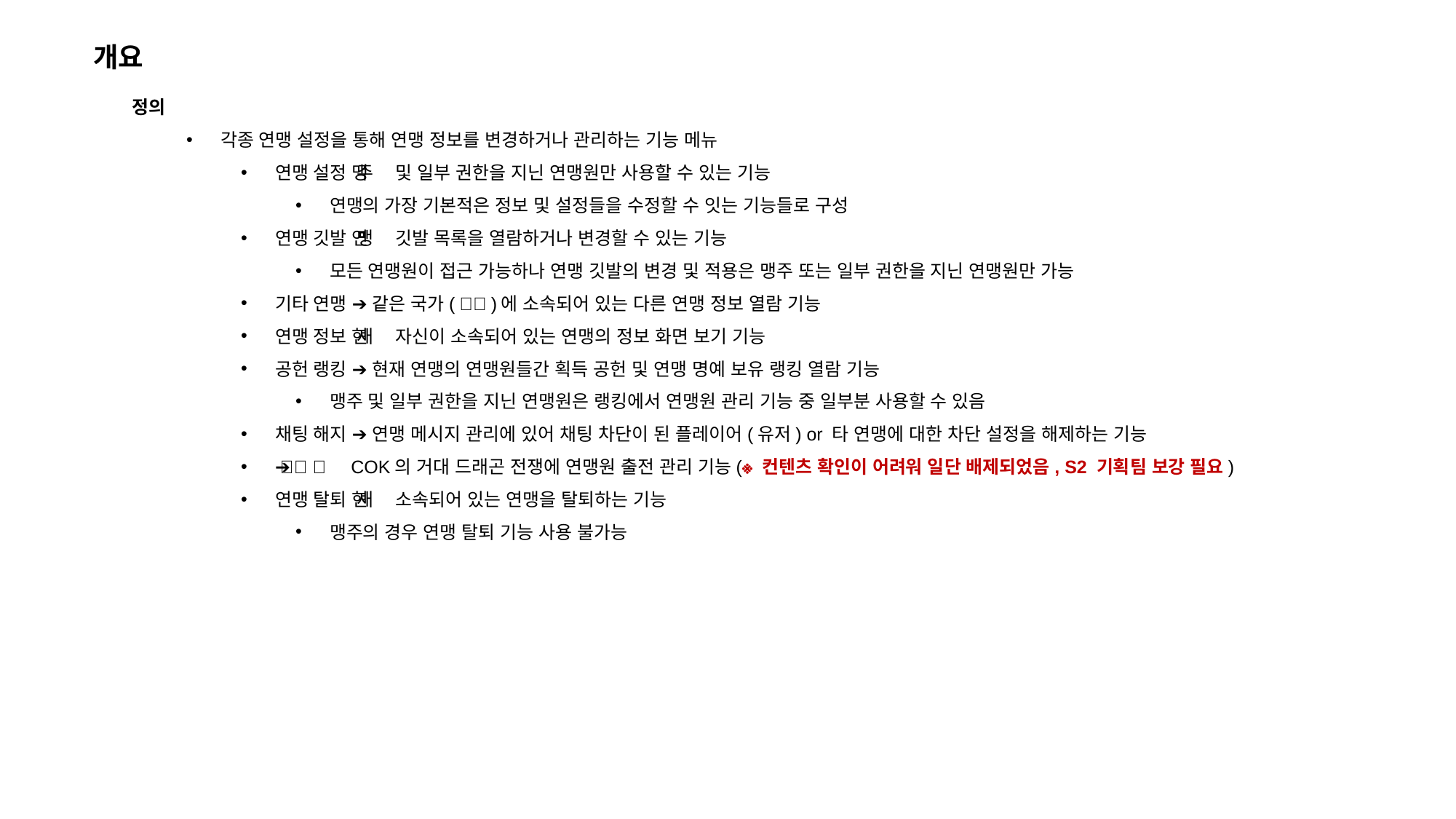

개요
정의
각종 연맹 설정을 통해 연맹 정보를 변경하거나 관리하는 기능 메뉴
연맹 설정 ➔ 맹주 및 일부 권한을 지닌 연맹원만 사용할 수 있는 기능
연맹의 가장 기본적은 정보 및 설정들을 수정할 수 잇는 기능들로 구성
연맹 깃발 ➔ 연맹 깃발 목록을 열람하거나 변경할 수 있는 기능
모든 연맹원이 접근 가능하나 연맹 깃발의 변경 및 적용은 맹주 또는 일부 권한을 지닌 연맹원만 가능
기타 연맹 ➔ 같은 국가(왕국)에 소속되어 있는 다른 연맹 정보 열람 기능
연맹 정보 ➔ 현재 자신이 소속되어 있는 연맹의 정보 화면 보기 기능
공헌 랭킹 ➔ 현재 연맹의 연맹원들간 획득 공헌 및 연맹 명예 보유 랭킹 열람 기능
맹주 및 일부 권한을 지닌 연맹원은 랭킹에서 연맹원 관리 기능 중 일부분 사용할 수 있음
채팅 해지 ➔ 연맹 메시지 관리에 있어 채팅 차단이 된 플레이어(유저) or 타 연맹에 대한 차단 설정을 해제하는 기능
출전 관리 ➔ COK의 거대 드래곤 전쟁에 연맹원 출전 관리 기능(※ 컨텐츠 확인이 어려워 일단 배제되었음, S2 기획팀 보강 필요)
연맹 탈퇴 ➔ 현재 소속되어 있는 연맹을 탈퇴하는 기능
맹주의 경우 연맹 탈퇴 기능 사용 불가능